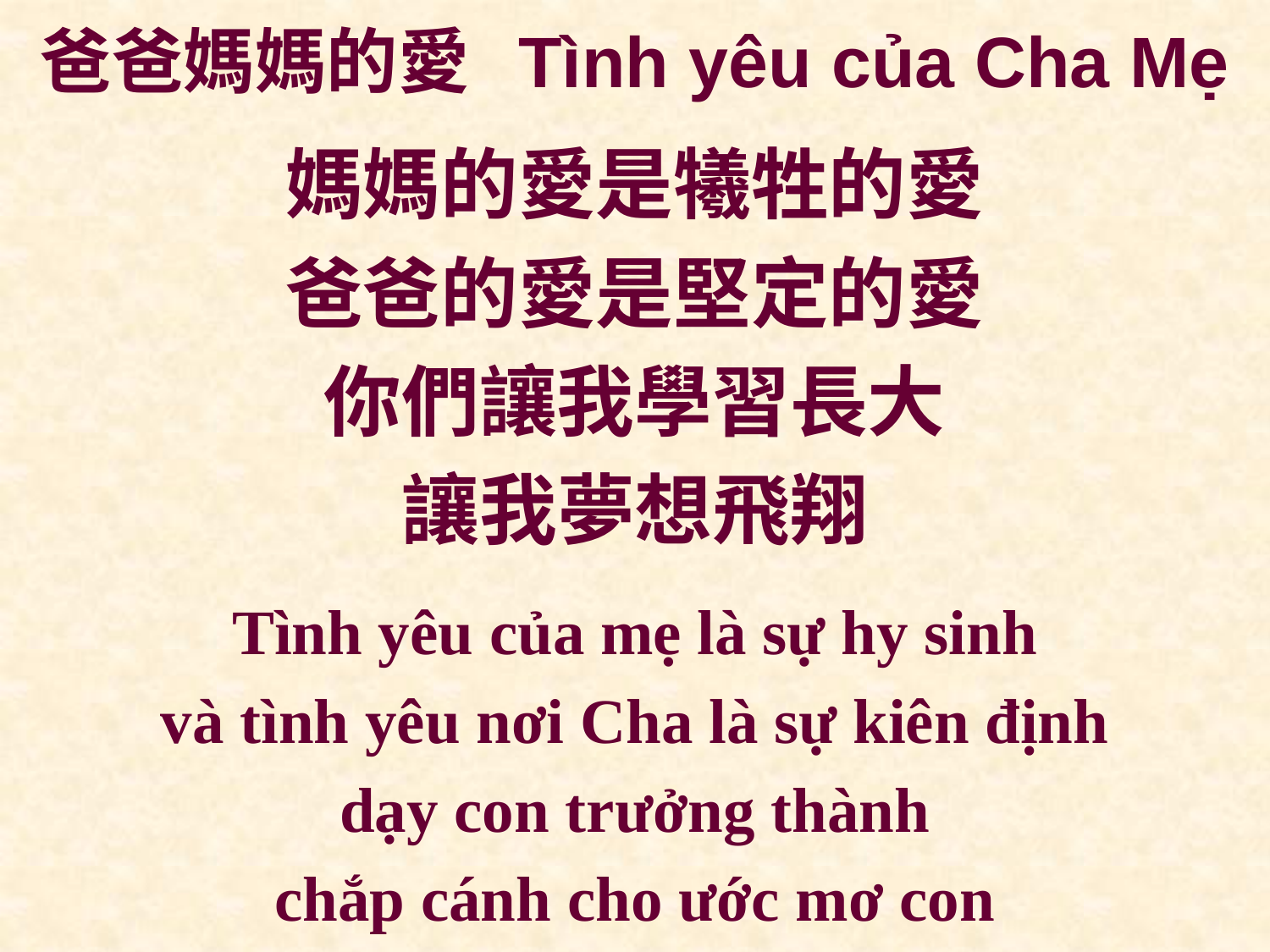

# 爸爸媽媽的愛  Tình yêu của Cha Mẹ
媽媽的愛是犧牲的愛
爸爸的愛是堅定的愛
你們讓我學習長大
讓我夢想飛翔
Tình yêu của mẹ là sự hy sinh
và tình yêu nơi Cha là sự kiên định
dạy con trưởng thành
chắp cánh cho ước mơ con